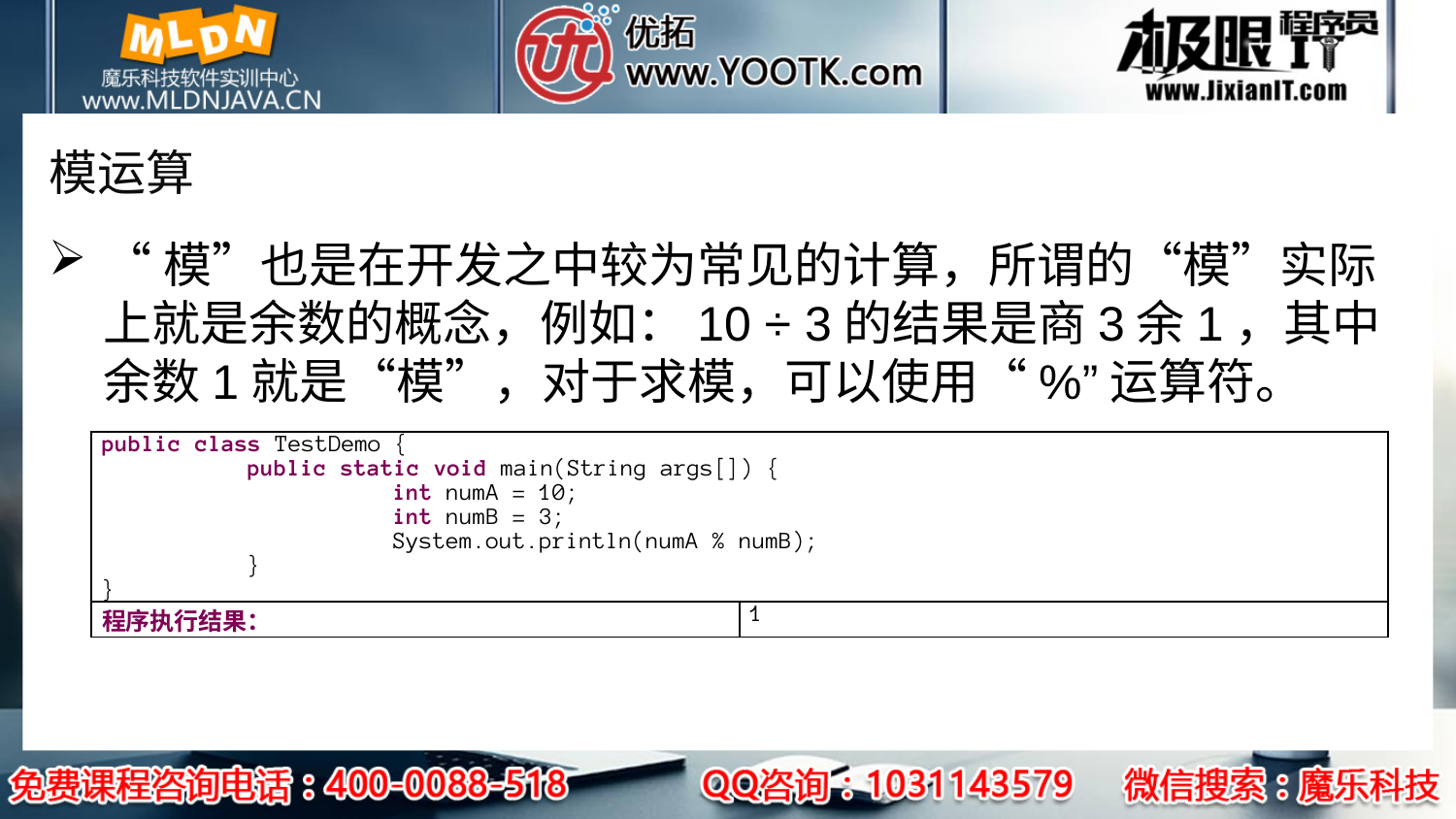

# 模运算
“模”也是在开发之中较为常见的计算，所谓的“模”实际上就是余数的概念，例如：10 ÷ 3的结果是商3余1，其中余数1就是“模”，对于求模，可以使用“%”运算符。
| public class TestDemo { public static void main(String args[]) { int numA = 10; int numB = 3; System.out.println(numA % numB); } } |  |
| --- | --- |
| 程序执行结果： | 1 |